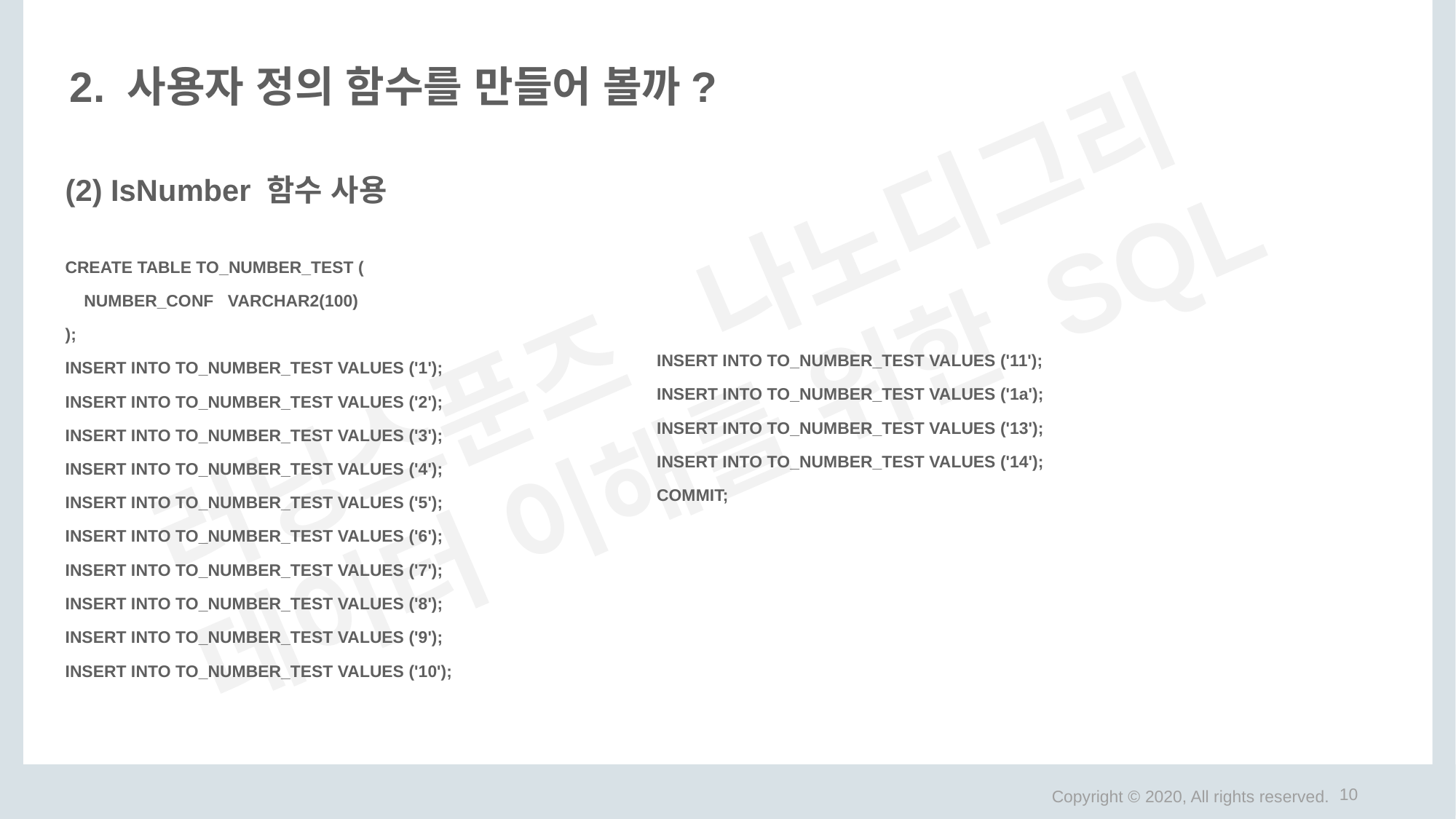

# 2. 사용자 정의 함수를 만들어 볼까?
(2) IsNumber 함수 사용

CREATE TABLE TO_NUMBER_TEST (
    NUMBER_CONF   VARCHAR2(100)
);
INSERT INTO TO_NUMBER_TEST VALUES ('1');
INSERT INTO TO_NUMBER_TEST VALUES ('2');
INSERT INTO TO_NUMBER_TEST VALUES ('3');
INSERT INTO TO_NUMBER_TEST VALUES ('4');
INSERT INTO TO_NUMBER_TEST VALUES ('5');
INSERT INTO TO_NUMBER_TEST VALUES ('6');
INSERT INTO TO_NUMBER_TEST VALUES ('7');
INSERT INTO TO_NUMBER_TEST VALUES ('8');
INSERT INTO TO_NUMBER_TEST VALUES ('9');
INSERT INTO TO_NUMBER_TEST VALUES ('10');
INSERT INTO TO_NUMBER_TEST VALUES ('11');
INSERT INTO TO_NUMBER_TEST VALUES ('1a');
INSERT INTO TO_NUMBER_TEST VALUES ('13');
INSERT INTO TO_NUMBER_TEST VALUES ('14');
COMMIT;